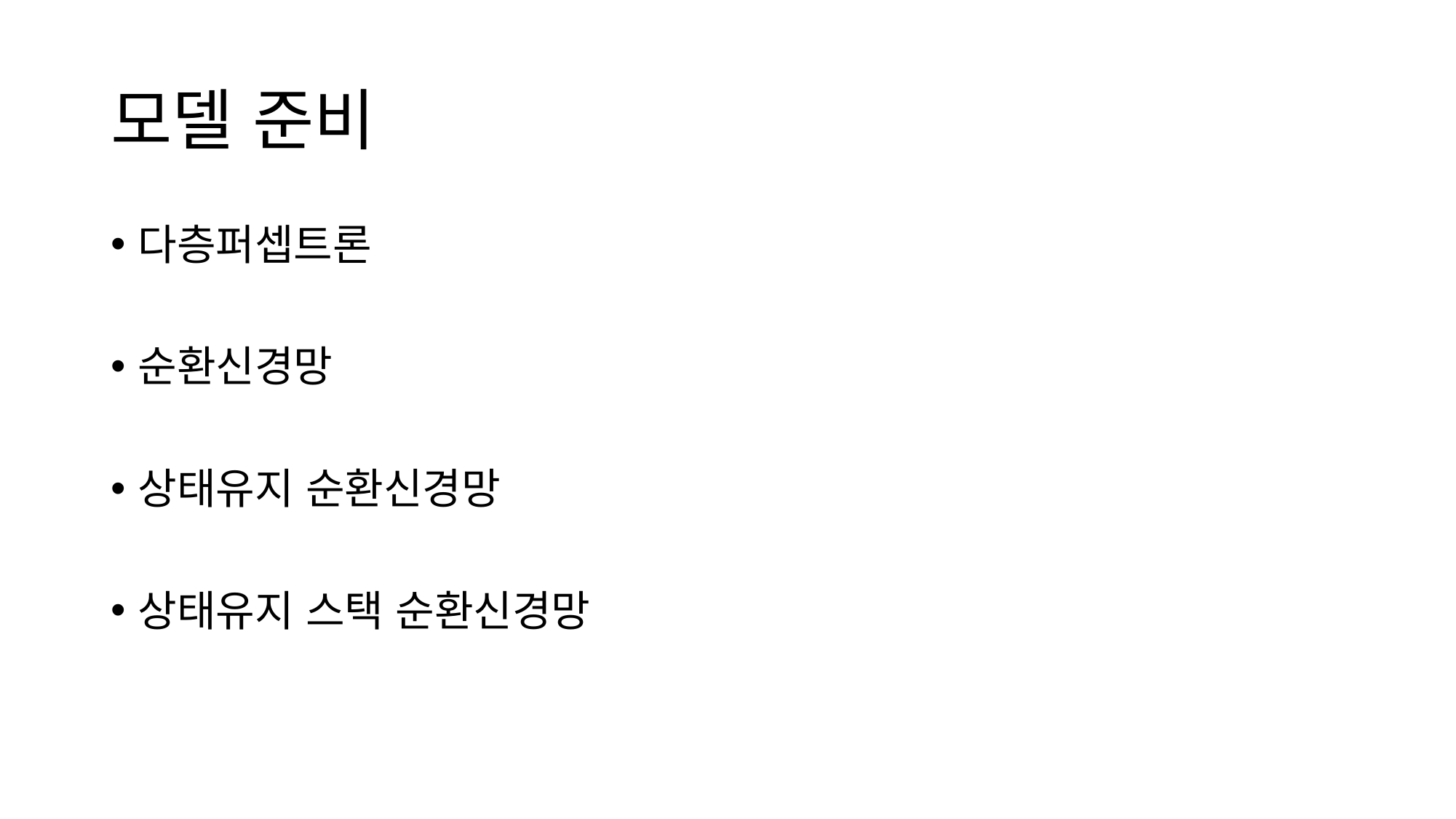

# 모델 준비
다층퍼셉트론

순환신경망

상태유지 순환신경망

상태유지 스택 순환신경망